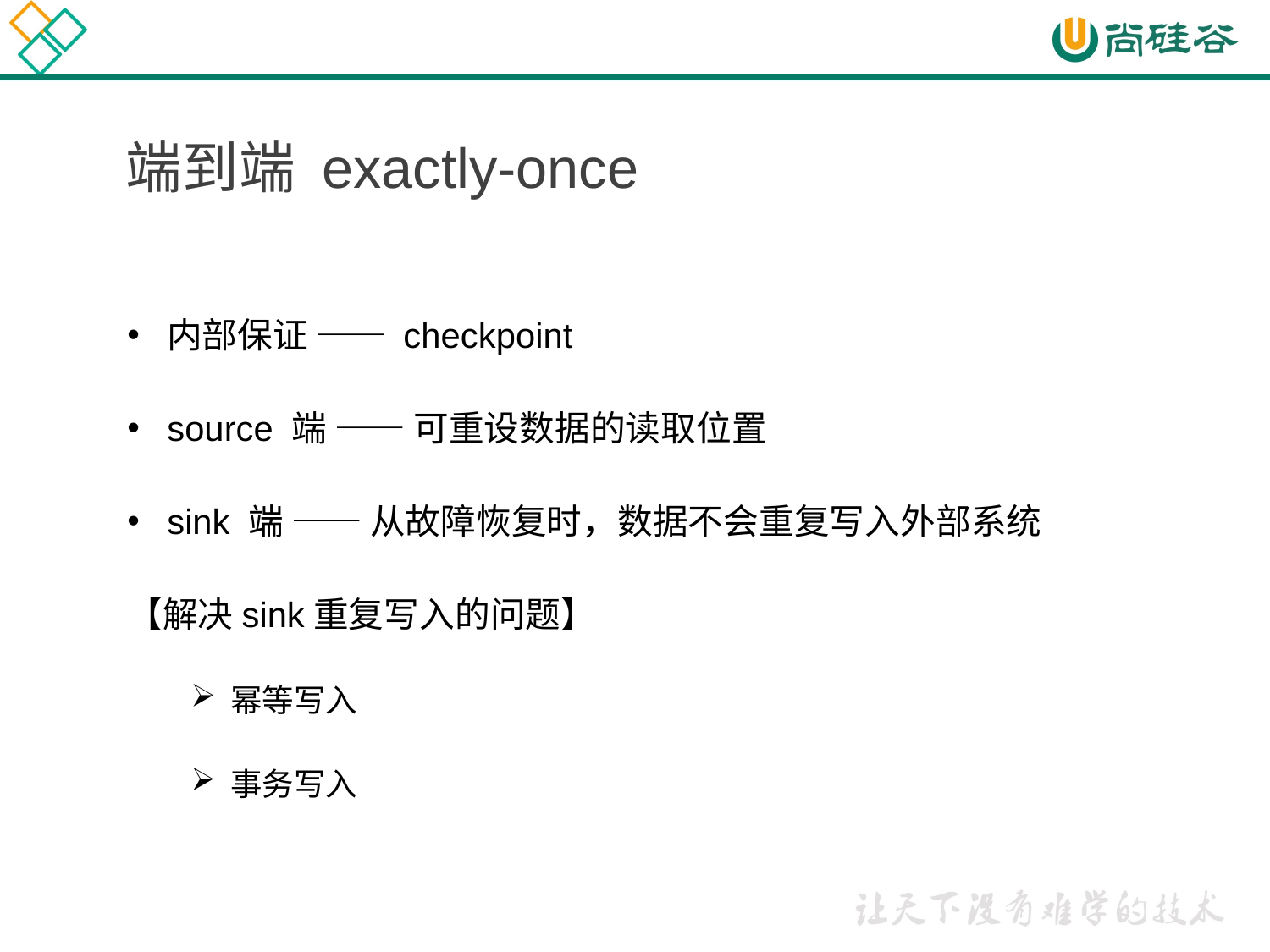

端到端 exactly-once
内部保证 —— checkpoint
source 端 —— 可重设数据的读取位置
sink 端 —— 从故障恢复时，数据不会重复写入外部系统
【解决sink重复写入的问题】
幂等写入
事务写入